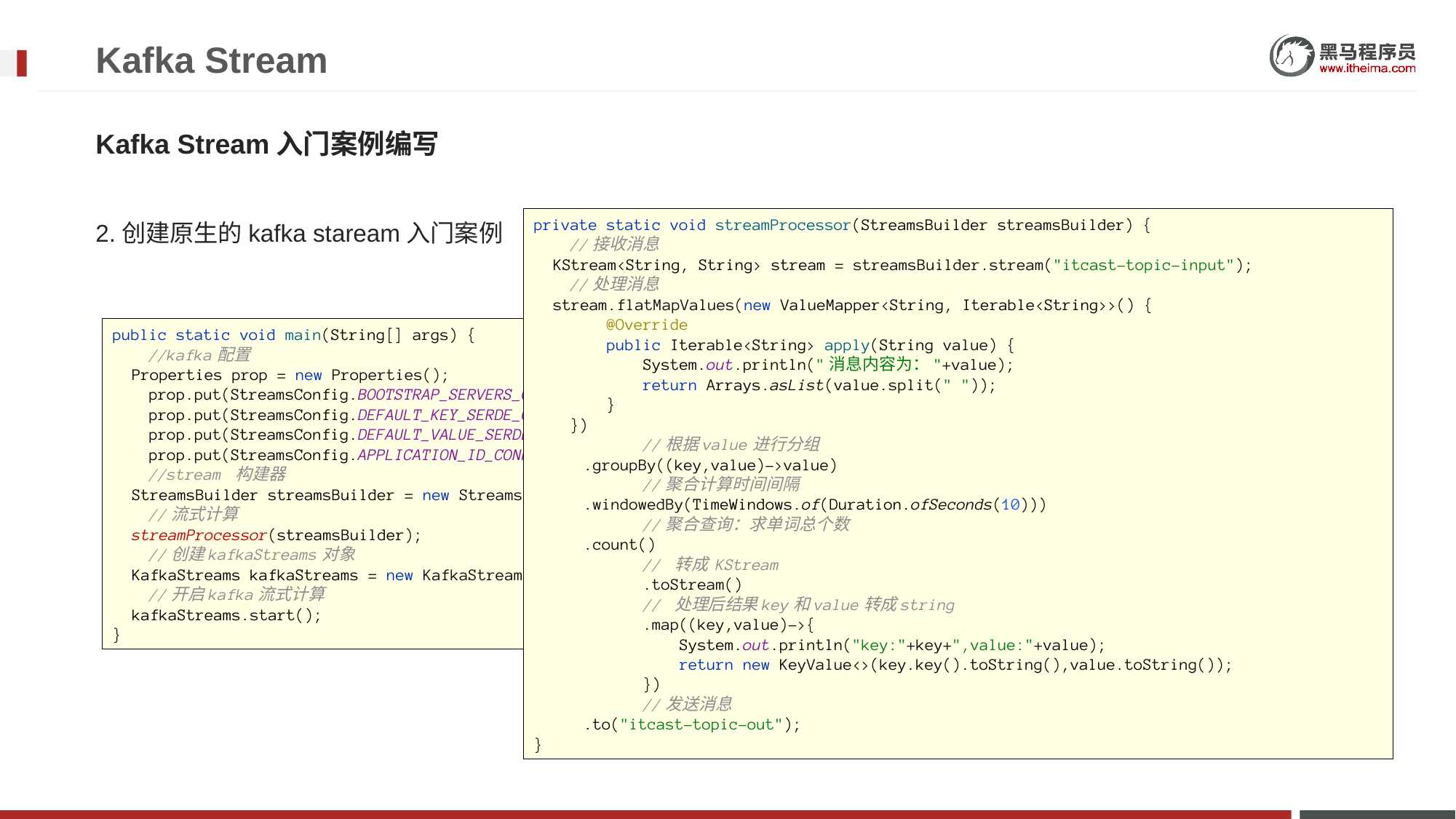

# Kafka Stream
Kafka Stream入门案例编写
2.创建原生的kafka staream入门案例
private static void streamProcessor(StreamsBuilder streamsBuilder) {
    //接收消息
    KStream<String, String> stream = streamsBuilder.stream("itcast-topic-input");
    //处理消息
    stream.flatMapValues(new ValueMapper<String, Iterable<String>>() {
        @Override
        public Iterable<String> apply(String value) {
            System.out.println("消息内容为："+value);
            return Arrays.asList(value.split(" "));
        }
    })
            //根据value进行分组
            .groupBy((key,value)->value)
            //聚合计算时间间隔
            .windowedBy(TimeWindows.of(Duration.ofSeconds(10)))
            //聚合查询：求单词总个数
            .count()
            // 转成 KStream
            .toStream()
            // 处理后结果key和value转成string
            .map((key,value)->{
                System.out.println("key:"+key+",value:"+value);
                return new KeyValue<>(key.key().toString(),value.toString());
            })
            //发送消息
            .to("itcast-topic-out");
}
public static void main(String[] args) {
    //kafka配置
    Properties prop = new Properties();
    prop.put(StreamsConfig.BOOTSTRAP_SERVERS_CONFIG,"192.168.200.130:9092");
    prop.put(StreamsConfig.DEFAULT_KEY_SERDE_CLASS_CONFIG, Serdes.String().getClass());
    prop.put(StreamsConfig.DEFAULT_VALUE_SERDE_CLASS_CONFIG, Serdes.String().getClass());
    prop.put(StreamsConfig.APPLICATION_ID_CONFIG,"streams-sample");
    //stream 构建器
    StreamsBuilder streamsBuilder = new StreamsBuilder();
    //流式计算
    streamProcessor(streamsBuilder);
    //创建kafkaStreams对象
    KafkaStreams kafkaStreams = new KafkaStreams(streamsBuilder.build(),prop);
    //开启kafka流式计算
    kafkaStreams.start();
}